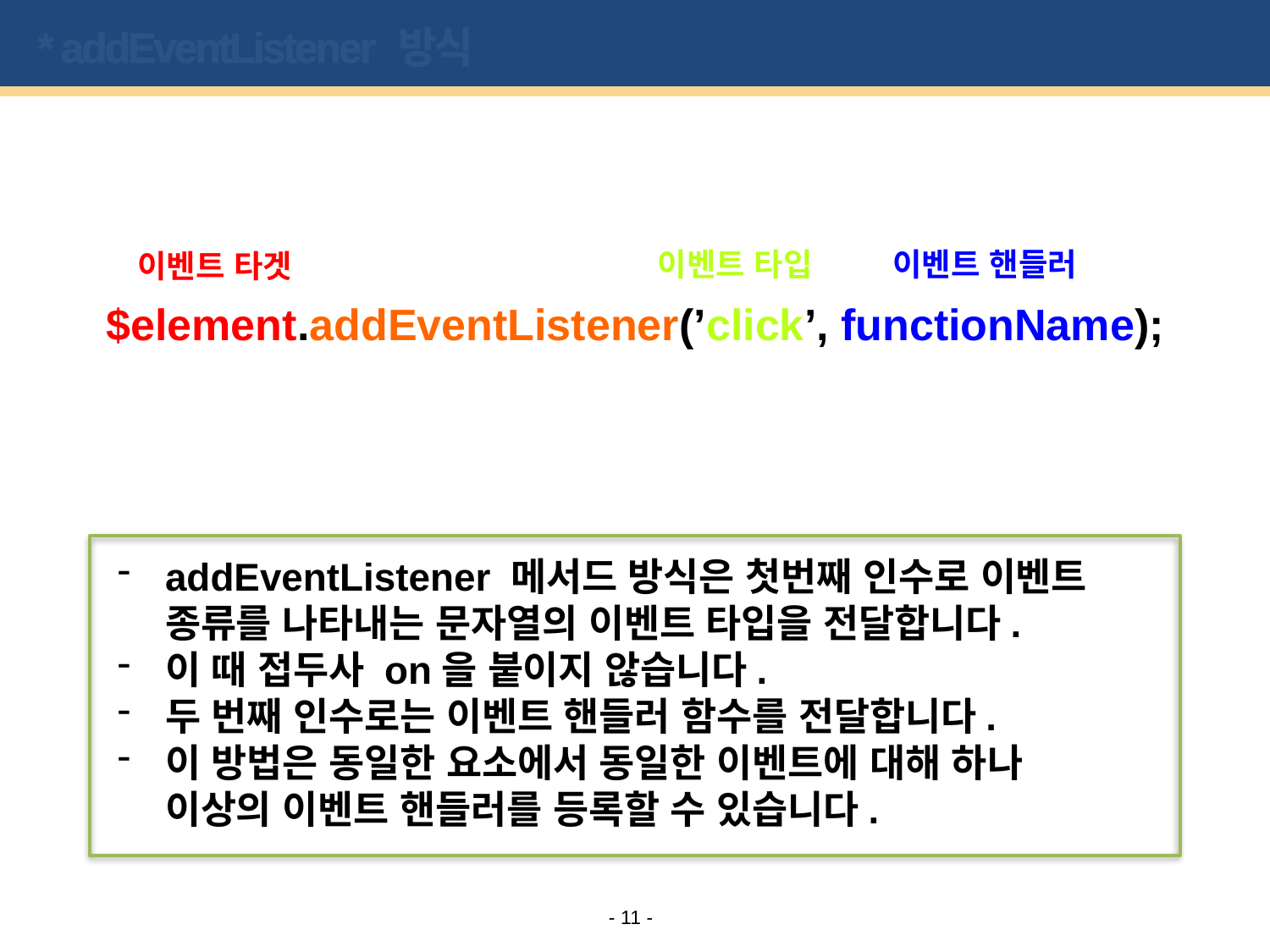

# * addEventListener 방식
이벤트 타입
이벤트 핸들러
이벤트 타겟
$element.addEventListener(’click’, functionName);

addEventListener 메서드 방식은 첫번째 인수로 이벤트 종류를 나타내는 문자열의 이벤트 타입을 전달합니다.
이 때 접두사 on을 붙이지 않습니다.
두 번째 인수로는 이벤트 핸들러 함수를 전달합니다.
이 방법은 동일한 요소에서 동일한 이벤트에 대해 하나 이상의 이벤트 핸들러를 등록할 수 있습니다.